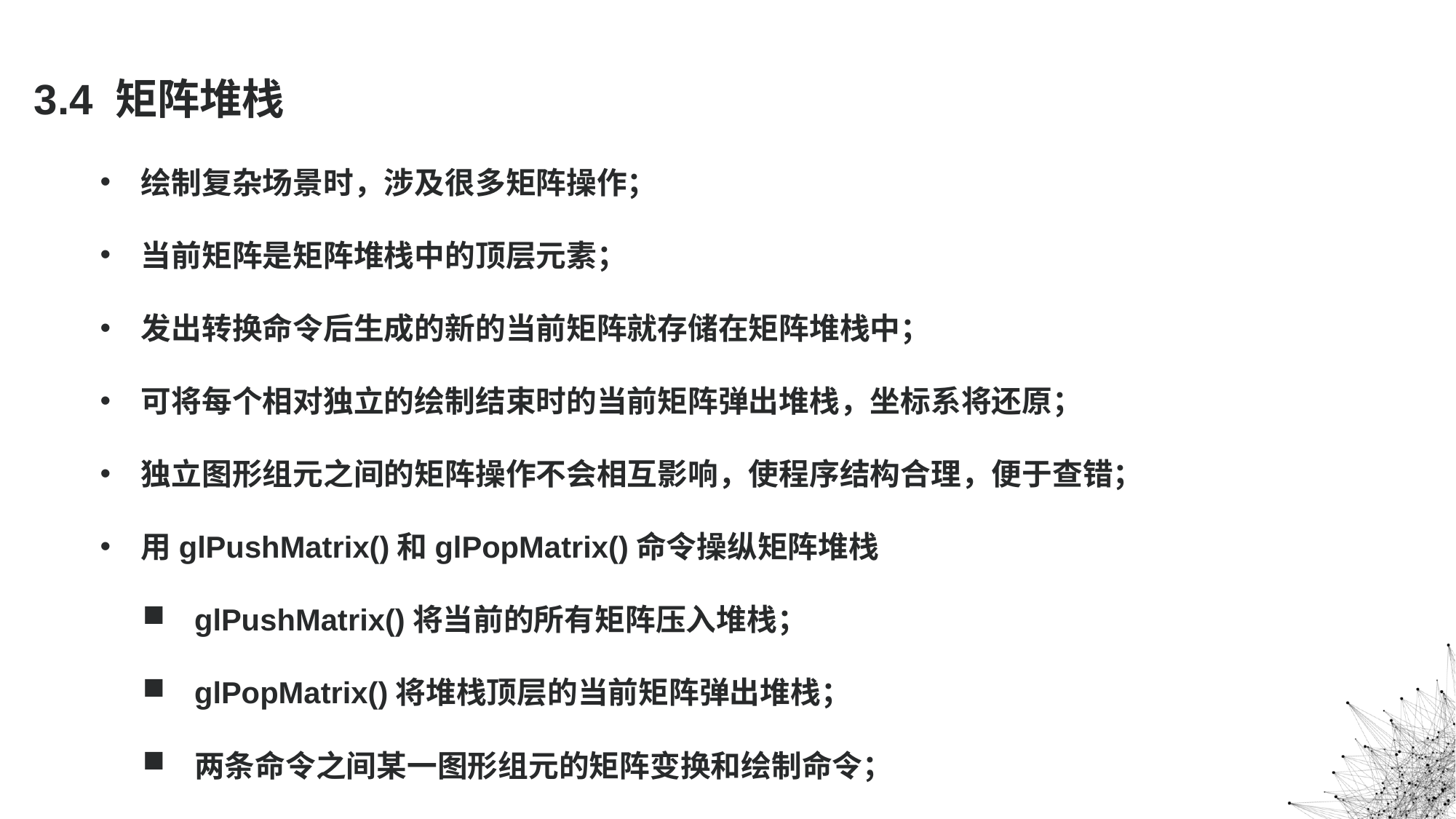

# 3.4 矩阵堆栈
绘制复杂场景时，涉及很多矩阵操作；
当前矩阵是矩阵堆栈中的顶层元素；
发出转换命令后生成的新的当前矩阵就存储在矩阵堆栈中；
可将每个相对独立的绘制结束时的当前矩阵弹出堆栈，坐标系将还原；
独立图形组元之间的矩阵操作不会相互影响，使程序结构合理，便于查错；
用glPushMatrix()和glPopMatrix()命令操纵矩阵堆栈
glPushMatrix()将当前的所有矩阵压入堆栈；
glPopMatrix()将堆栈顶层的当前矩阵弹出堆栈；
两条命令之间某一图形组元的矩阵变换和绘制命令；